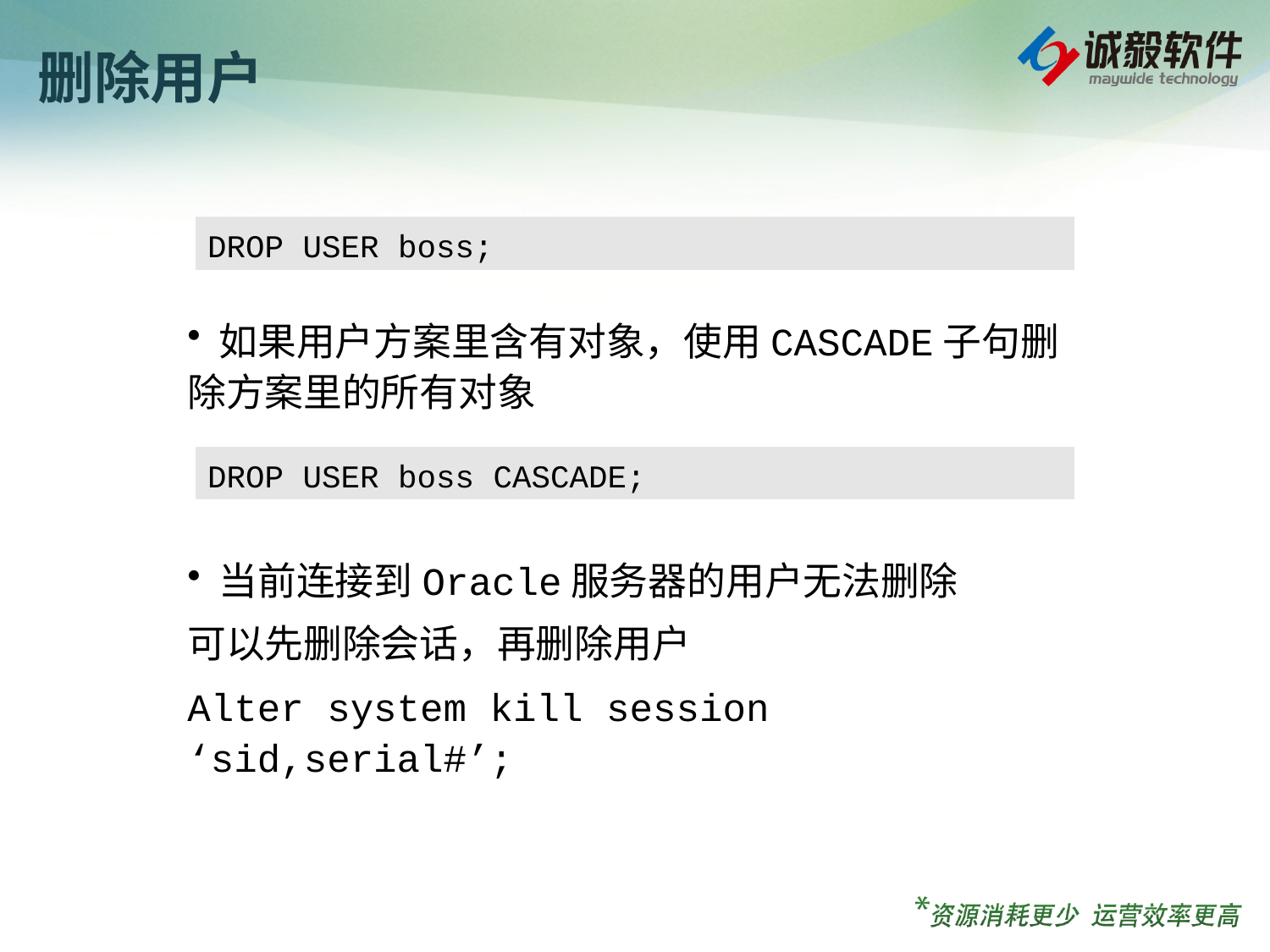

# 删除用户
DROP USER boss;
 如果用户方案里含有对象，使用CASCADE子句删	除方案里的所有对象

 当前连接到Oracle服务器的用户无法删除
可以先删除会话，再删除用户
Alter system kill session ‘sid,serial#’;
DROP USER boss CASCADE;